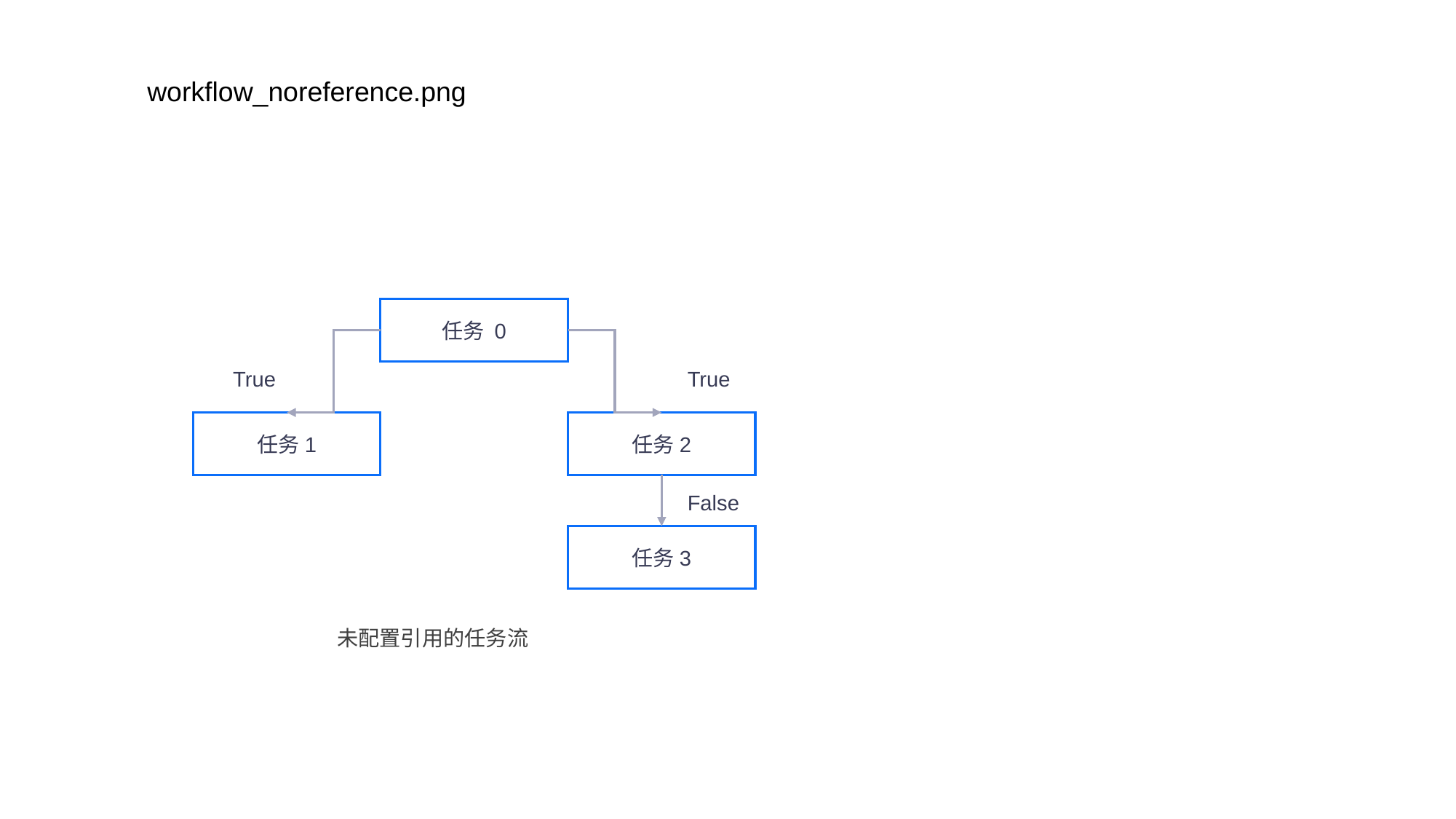

workflow_noreference.png
任务 0
True
True
任务2
任务1
False
任务3
未配置引用的任务流